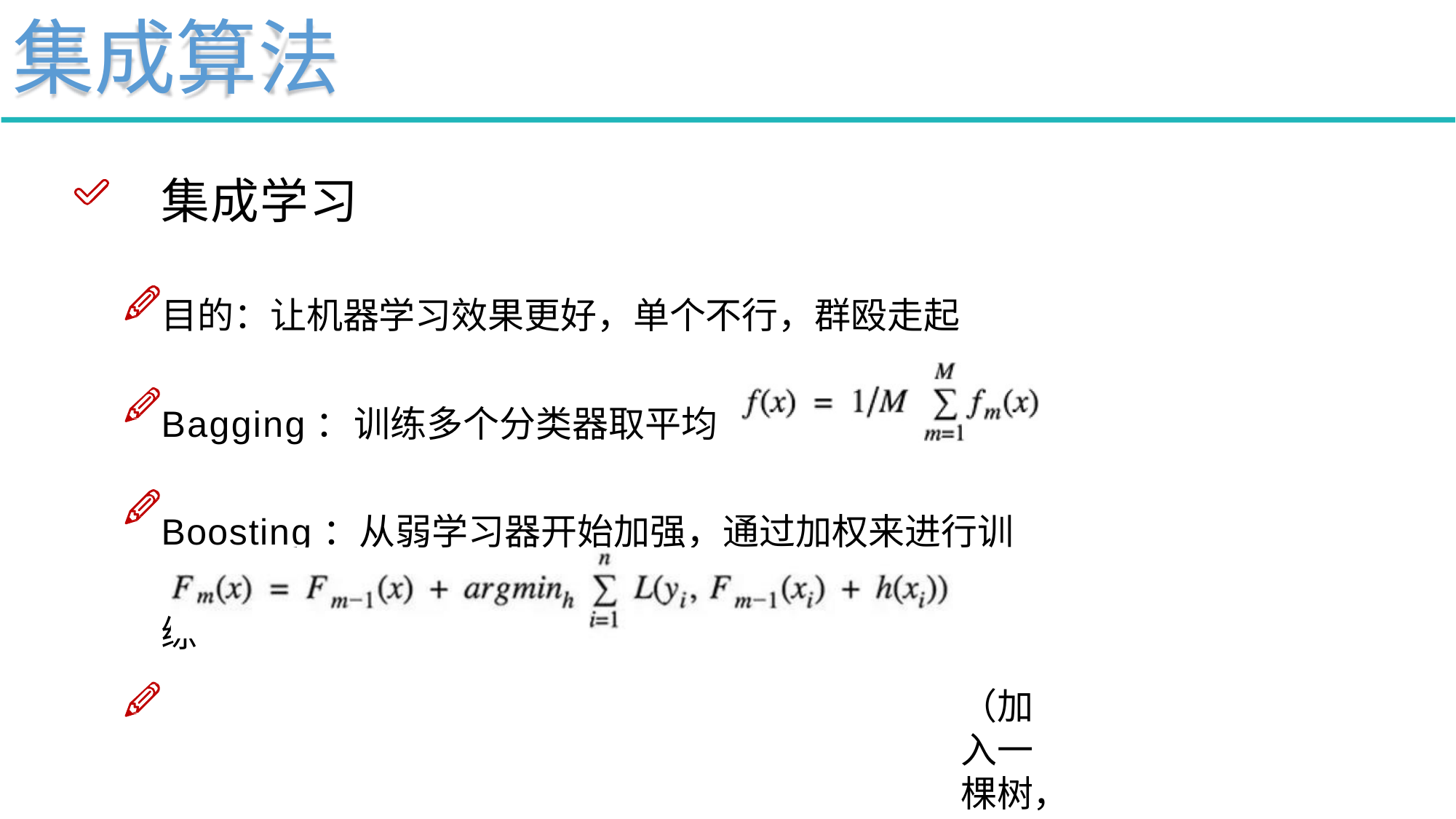

# 集成算法
集成学习
目的：让机器学习效果更好，单个不行，群殴走起
Bagging：训练多个分类器取平均
Boosting：从弱学习器开始加强，通过加权来进行训练

（加入一棵树，要比原来强）

Stacking：聚合多个分类或回归模型（可以分阶段来做）